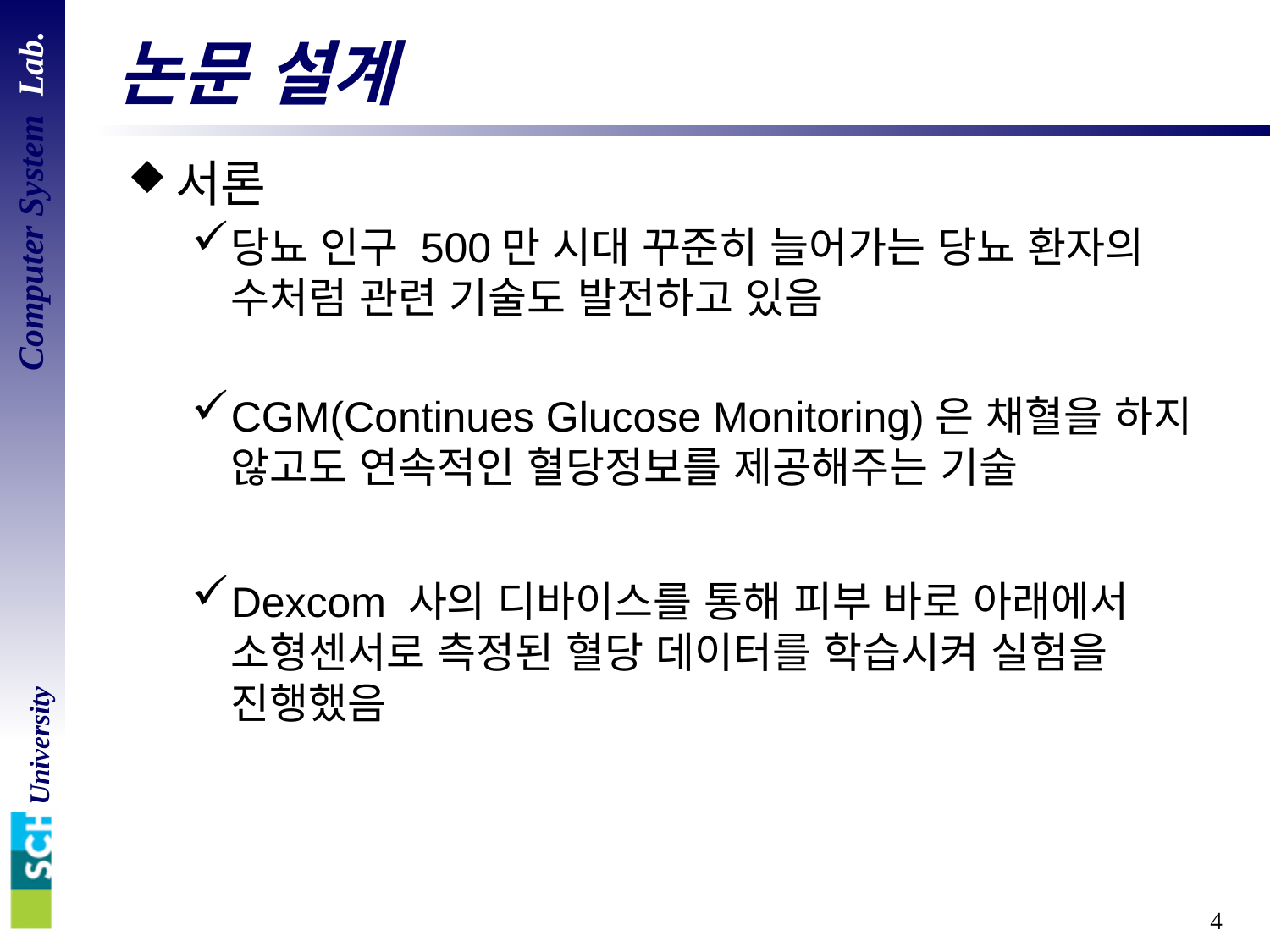

# 논문 설계
서론
당뇨 인구 500만 시대 꾸준히 늘어가는 당뇨 환자의 수처럼 관련 기술도 발전하고 있음

CGM(Continues Glucose Monitoring)은 채혈을 하지 않고도 연속적인 혈당정보를 제공해주는 기술

Dexcom 사의 디바이스를 통해 피부 바로 아래에서 소형센서로 측정된 혈당 데이터를 학습시켜 실험을 진행했음